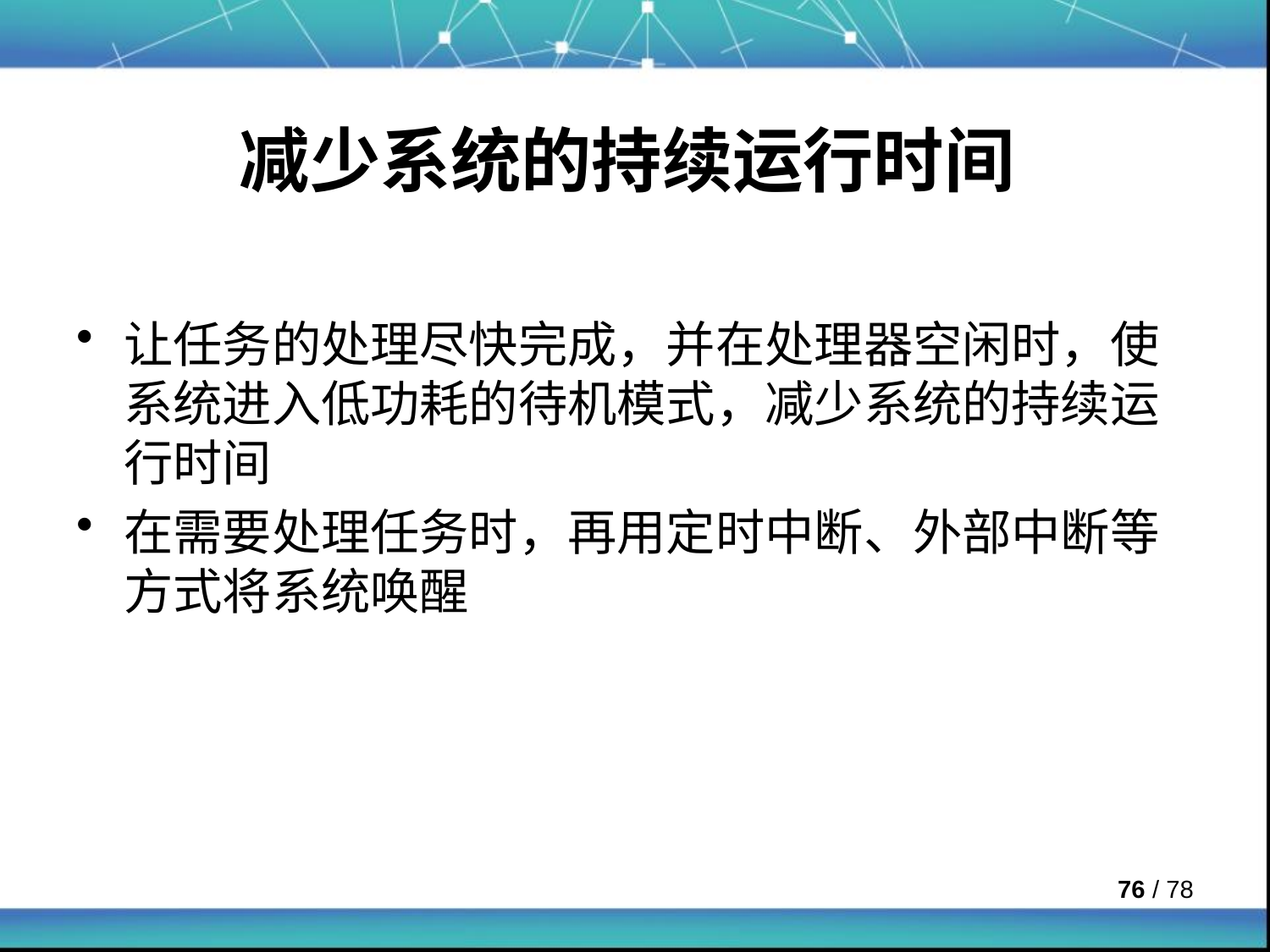

# 减少系统的持续运行时间
让任务的处理尽快完成，并在处理器空闲时，使系统进入低功耗的待机模式，减少系统的持续运行时间
在需要处理任务时，再用定时中断、外部中断等方式将系统唤醒
76 / 78